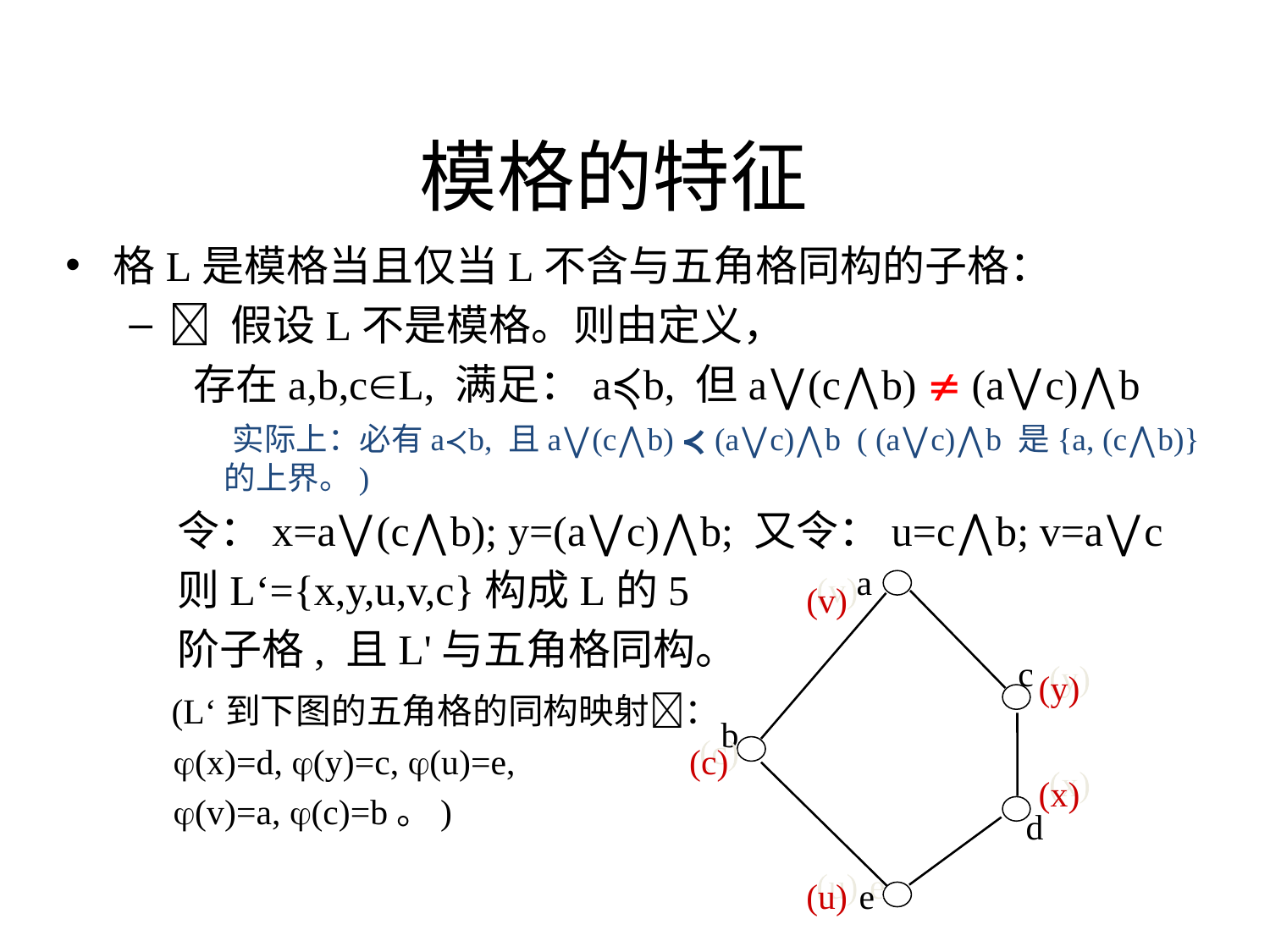

# 模格的特征
格L是模格当且仅当L不含与五角格同构的子格：
⇐ 假设L不是模格。则由定义，
存在a,b,c∈L, 满足：a≼b, 但a⋁(c⋀b) ≠ (a⋁c)⋀b
    实际上：必有a≺b, 且a⋁(c⋀b) ≺ (a⋁c)⋀b  ( (a⋁c)⋀b 是{a, (c⋀b)}的上界。)
    令：x=a⋁(c⋀b); y=(a⋁c)⋀b; 又令：u=c⋀b; v=a⋁c
    则L‘={x,y,u,v,c}构成L的5
    阶子格, 且L'与五角格同构。
    (L‘到下图的五角格的同构映射ϕ：
     ϕ(x)=d, ϕ(y)=c, ϕ(u)=e,
     ϕ(v)=a, ϕ(c)=b。)

a

(v)

c
(y)

b

(c)

(x)

d

(u)
e